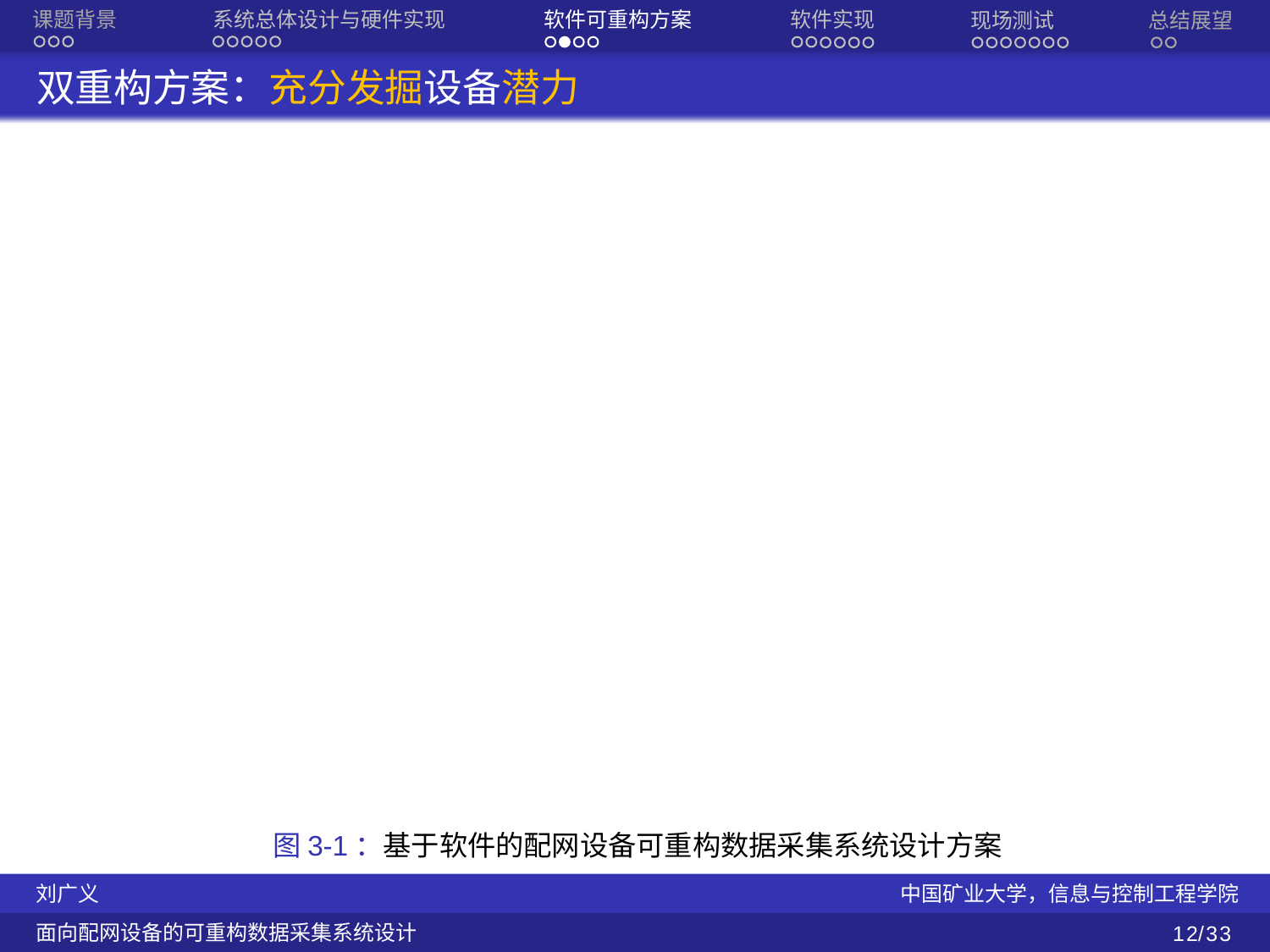

软件实现
软件可重构方案
系统总体设计与硬件实现
课题背景
现场测试
总结展望

    双重构方案：充分发掘设备潜力
图3-1：基于软件的配网设备可重构数据采集系统设计方案